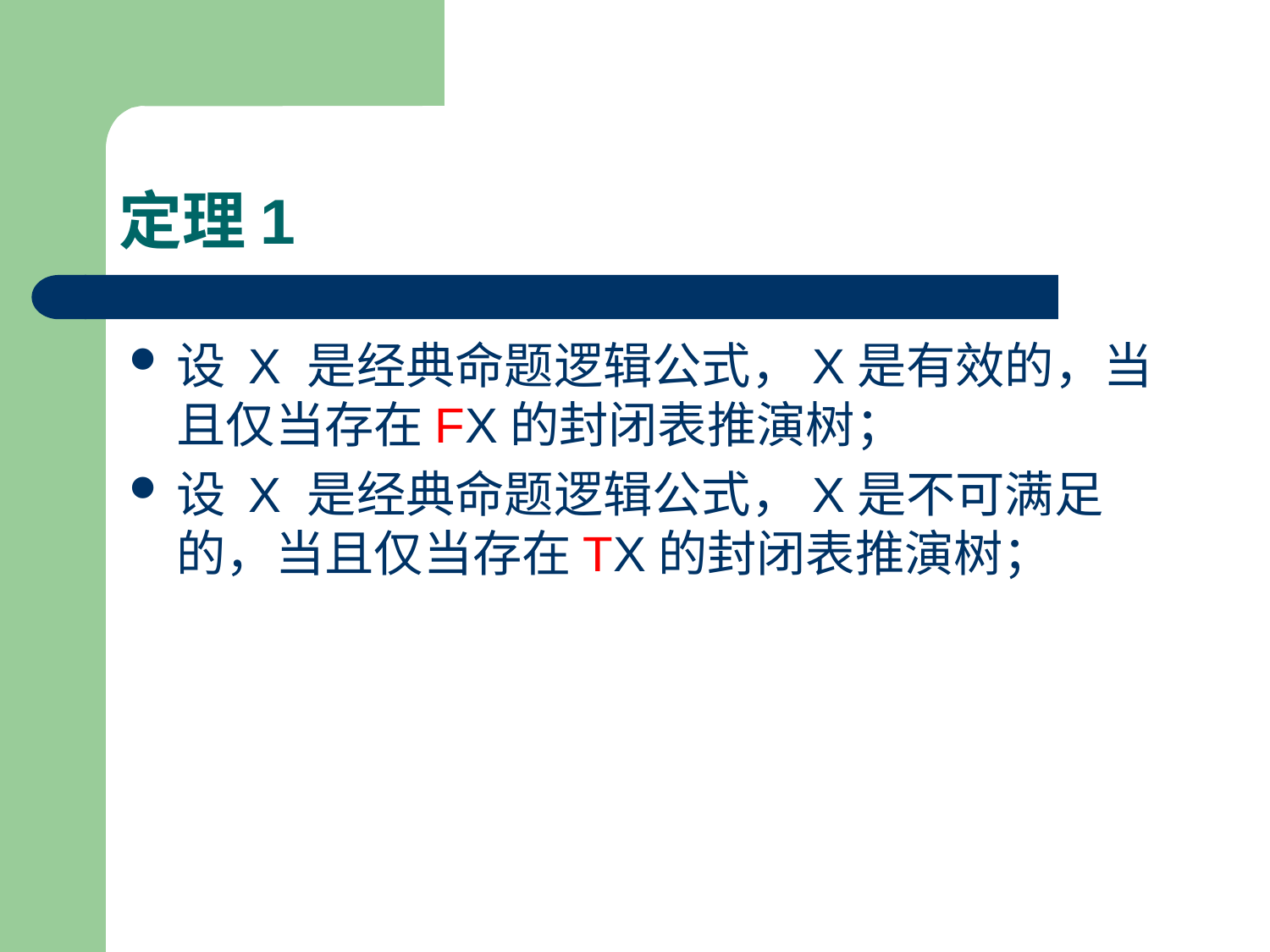

# 定理1
设 X 是经典命题逻辑公式，X是有效的，当且仅当存在FX的封闭表推演树；
设 X 是经典命题逻辑公式，X是不可满足的，当且仅当存在TX的封闭表推演树；

14